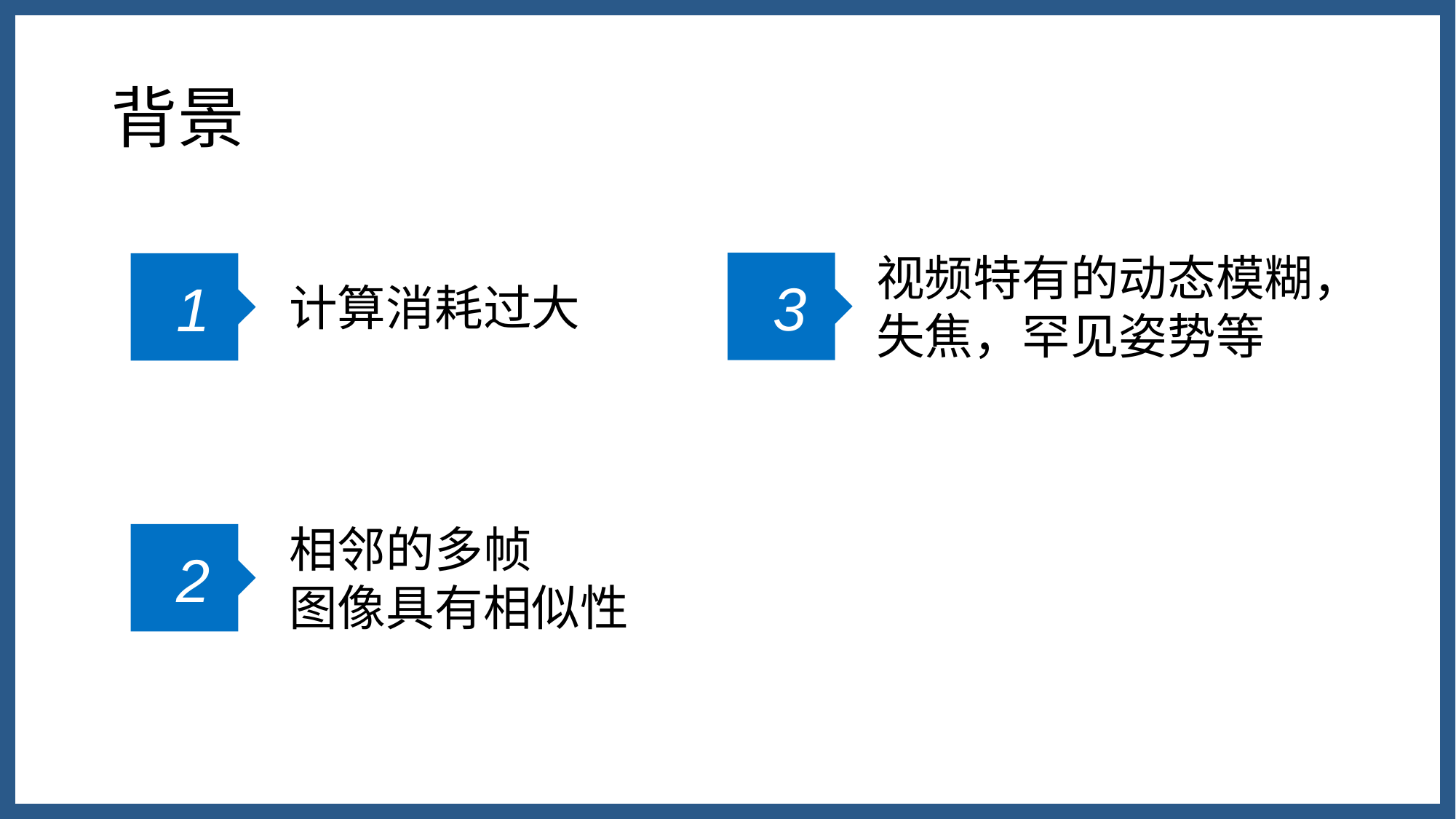

# 背景
视频特有的动态模糊，
失焦，罕见姿势等
3
1
计算消耗过大
相邻的多帧
图像具有相似性
2